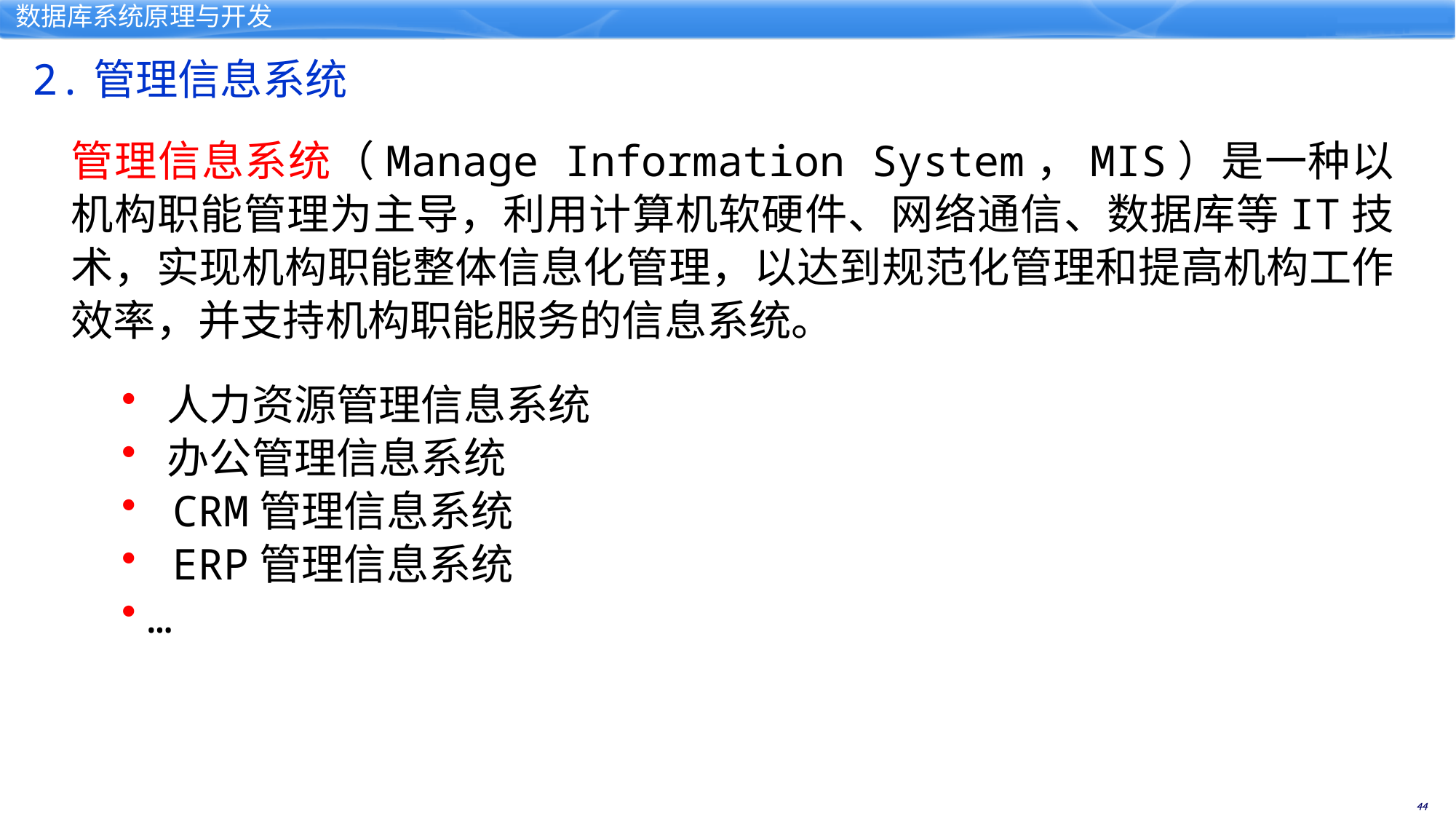

2.管理信息系统
管理信息系统（Manage Information System，MIS）是一种以机构职能管理为主导，利用计算机软硬件、网络通信、数据库等IT技术，实现机构职能整体信息化管理，以达到规范化管理和提高机构工作效率，并支持机构职能服务的信息系统。
 人力资源管理信息系统
 办公管理信息系统
 CRM管理信息系统
 ERP管理信息系统
…